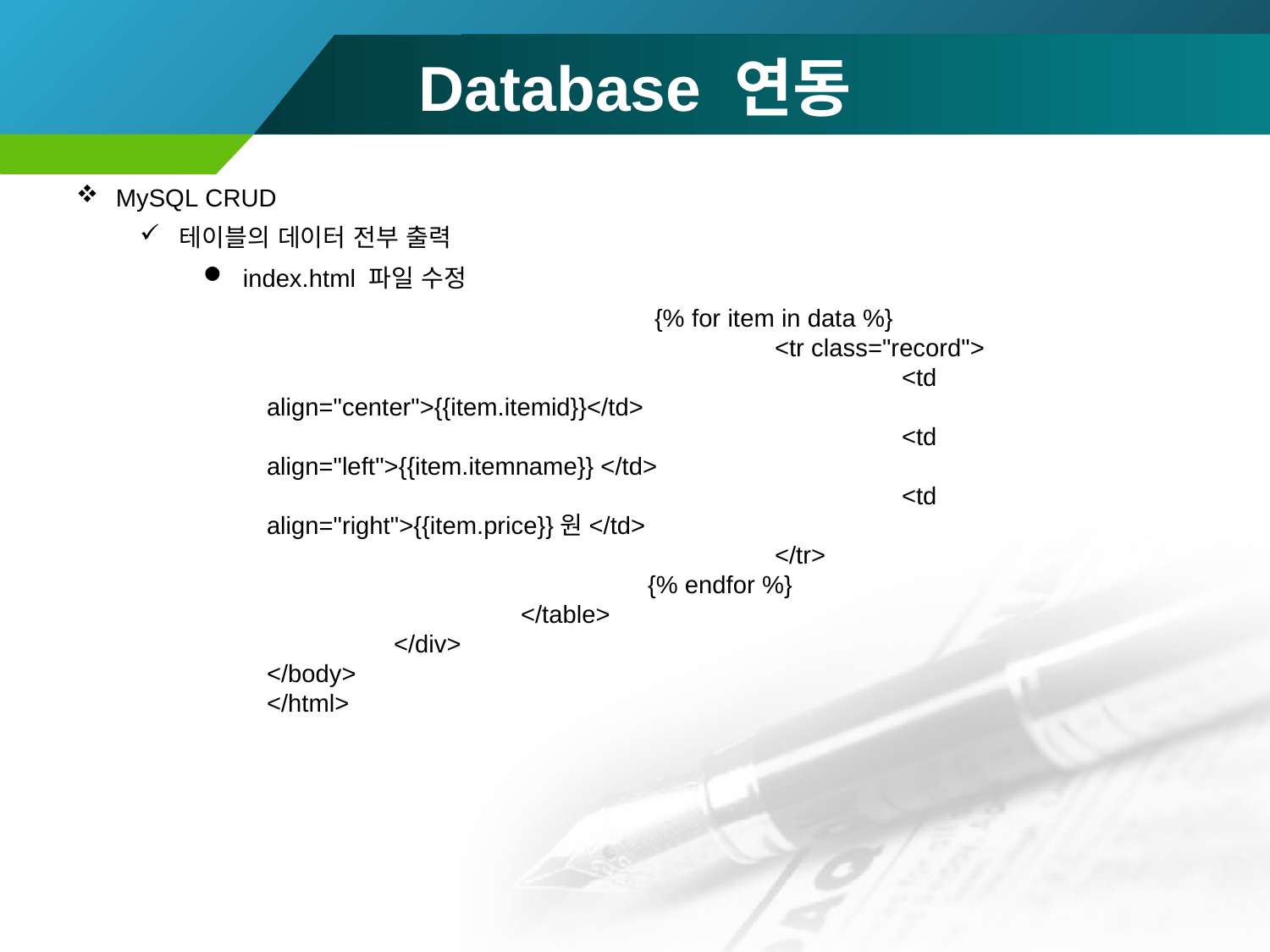

# Database 연동
MySQL CRUD
테이블의 데이터 전부 출력
index.html 파일 수정
			 {% for item in data %}
				<tr class="record">
					<td align="center">{{item.itemid}}</td>
					<td align="left">{{item.itemname}} </td>
					<td align="right">{{item.price}}원</td>
				</tr>
			{% endfor %}
		</table>
	</div>
</body>
</html>